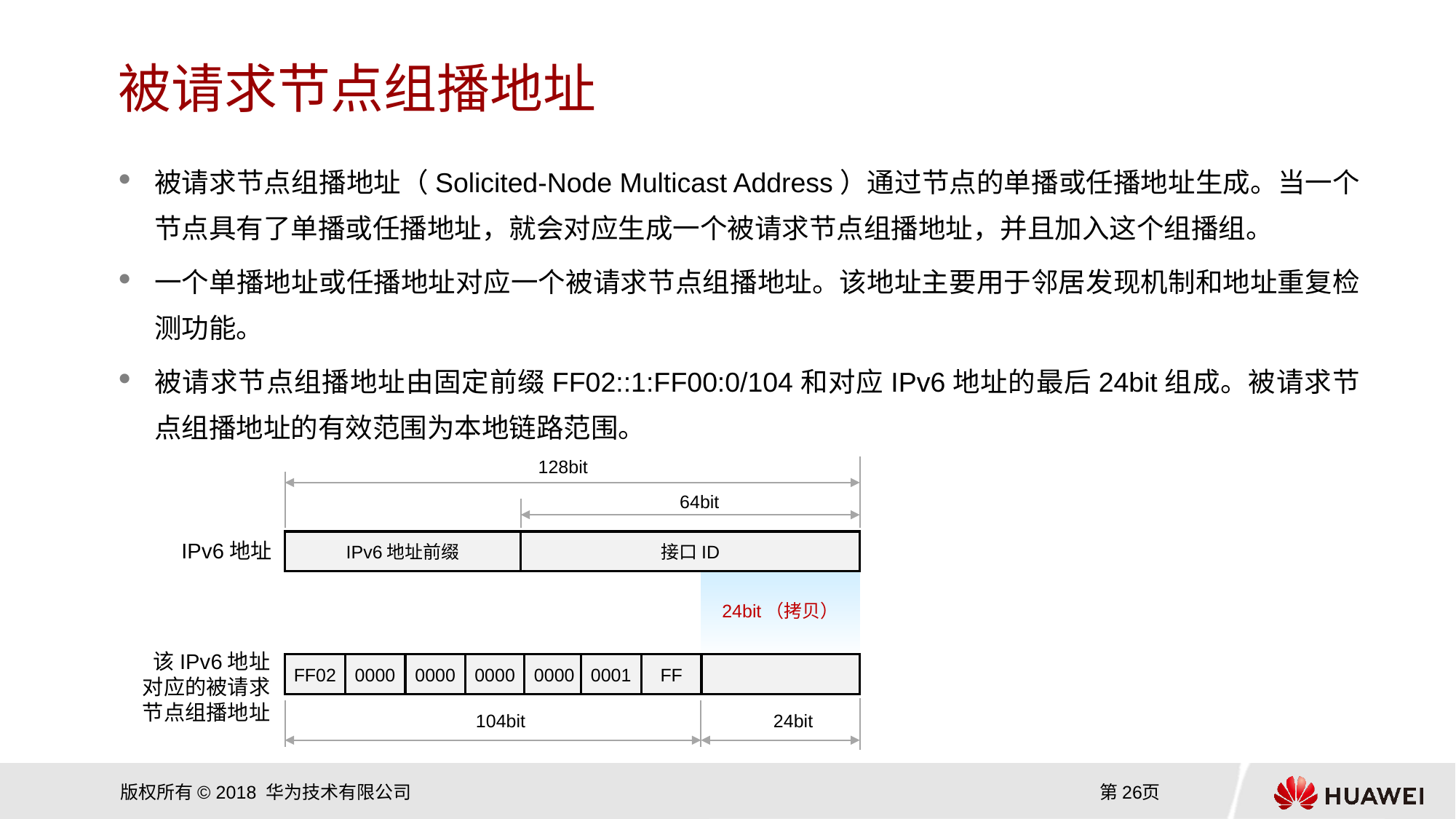

# 被请求节点组播地址
被请求节点组播地址（Solicited-Node Multicast Address）通过节点的单播或任播地址生成。当一个节点具有了单播或任播地址，就会对应生成一个被请求节点组播地址，并且加入这个组播组。
一个单播地址或任播地址对应一个被请求节点组播地址。该地址主要用于邻居发现机制和地址重复检测功能。
被请求节点组播地址由固定前缀FF02::1:FF00:0/104和对应IPv6地址的最后24bit组成。被请求节点组播地址的有效范围为本地链路范围。

128bit
64bit
IPv6地址前缀
接口ID
IPv6地址
24bit（拷贝）
该IPv6地址对应的被请求节点组播地址
FF02
0000
0000
0000
0000
0001
FF

104bit
24bit